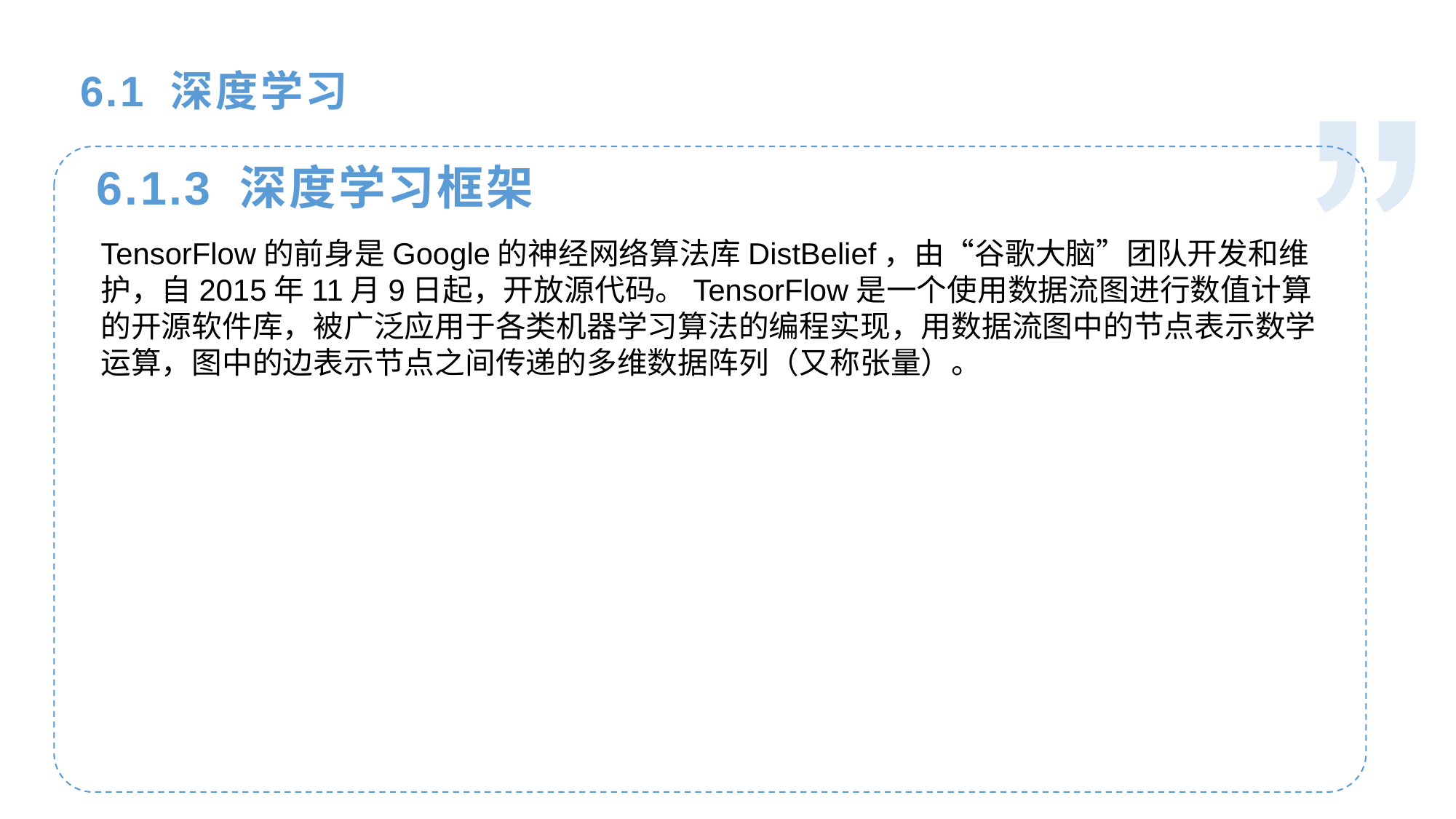

人工智能基础
6.1 深度学习

6.1.3 深度学习框架

TensorFlow的前身是Google的神经网络算法库DistBelief，由“谷歌大脑”团队开发和维护，自2015年11月9日起，开放源代码。TensorFlow是一个使用数据流图进行数值计算的开源软件库，被广泛应用于各类机器学习算法的编程实现，用数据流图中的节点表示数学运算，图中的边表示节点之间传递的多维数据阵列（又称张量）。